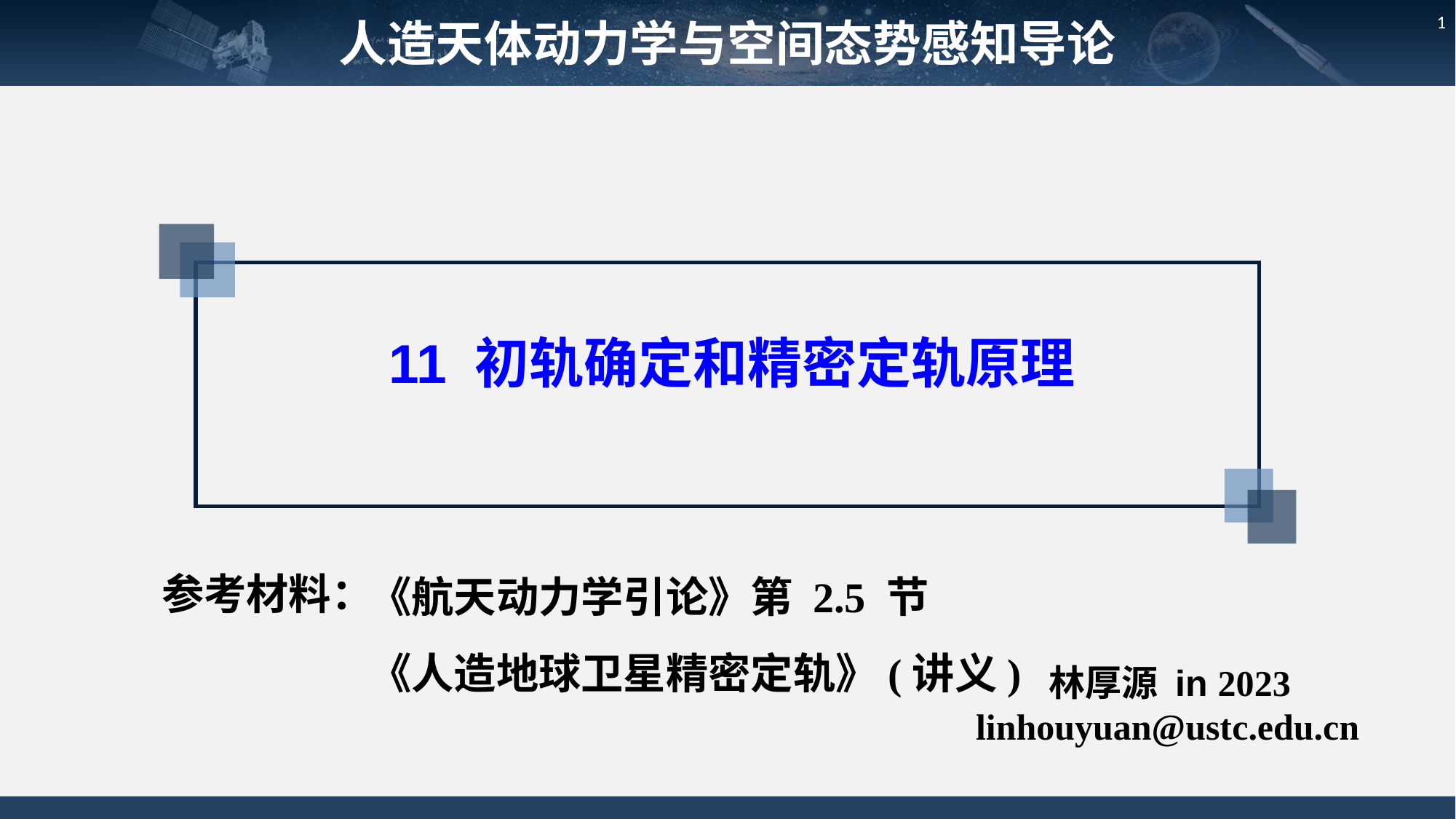

人造天体动力学与空间态势感知导论
1

11 初轨确定和精密定轨原理

参考材料：
《航天动力学引论》第 2.5 节
《人造地球卫星精密定轨》(讲义)
林厚源 in 2023
linhouyuan@ustc.edu.cn